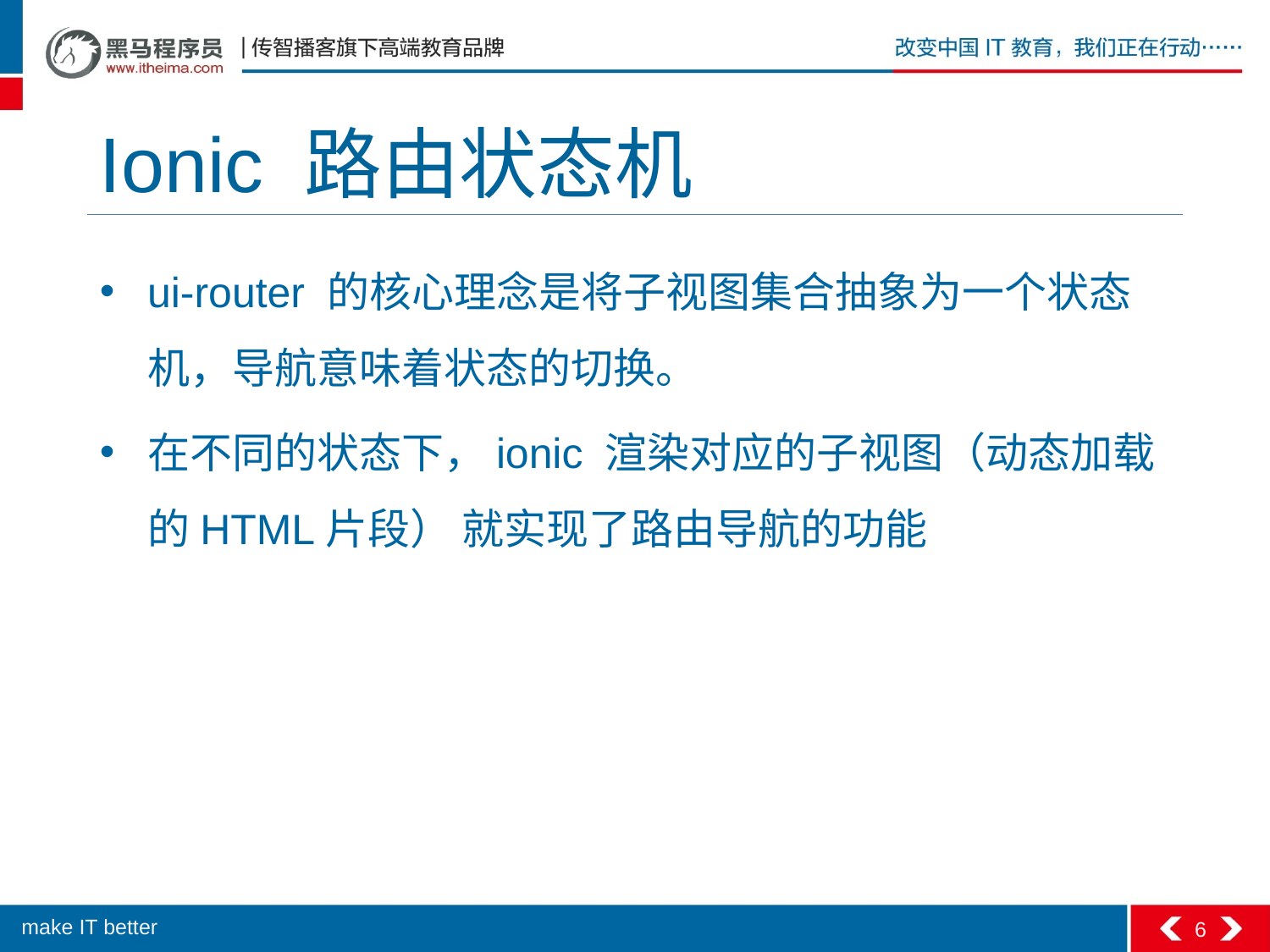

# Ionic 路由状态机
ui-router 的核心理念是将子视图集合抽象为一个状态机，导航意味着状态的切换。
在不同的状态下，ionic 渲染对应的子视图（动态加载的HTML片段） 就实现了路由导航的功能
6

make IT better